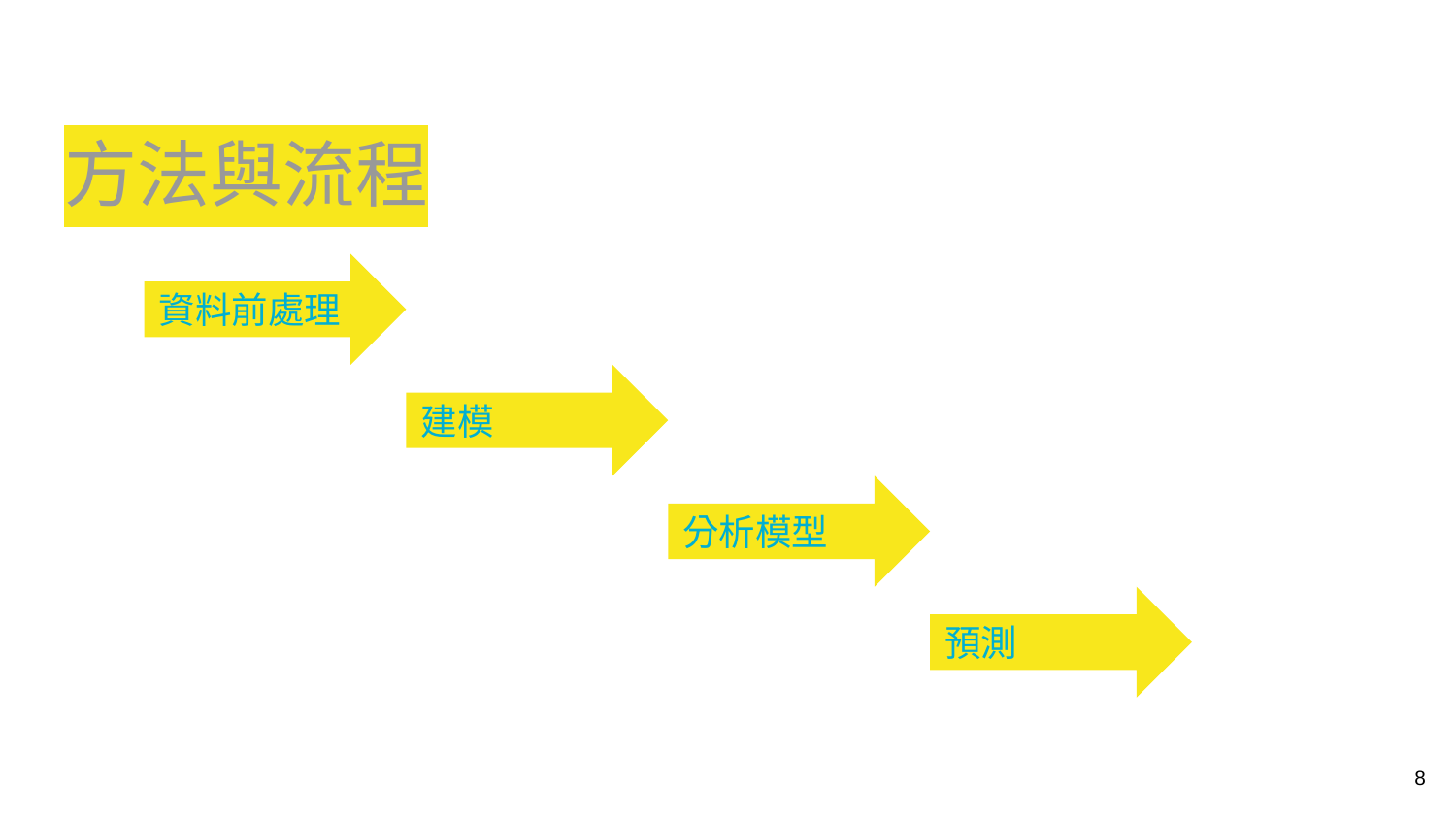

# 方法與流程

資料前處理
建模
分析模型
預測
8